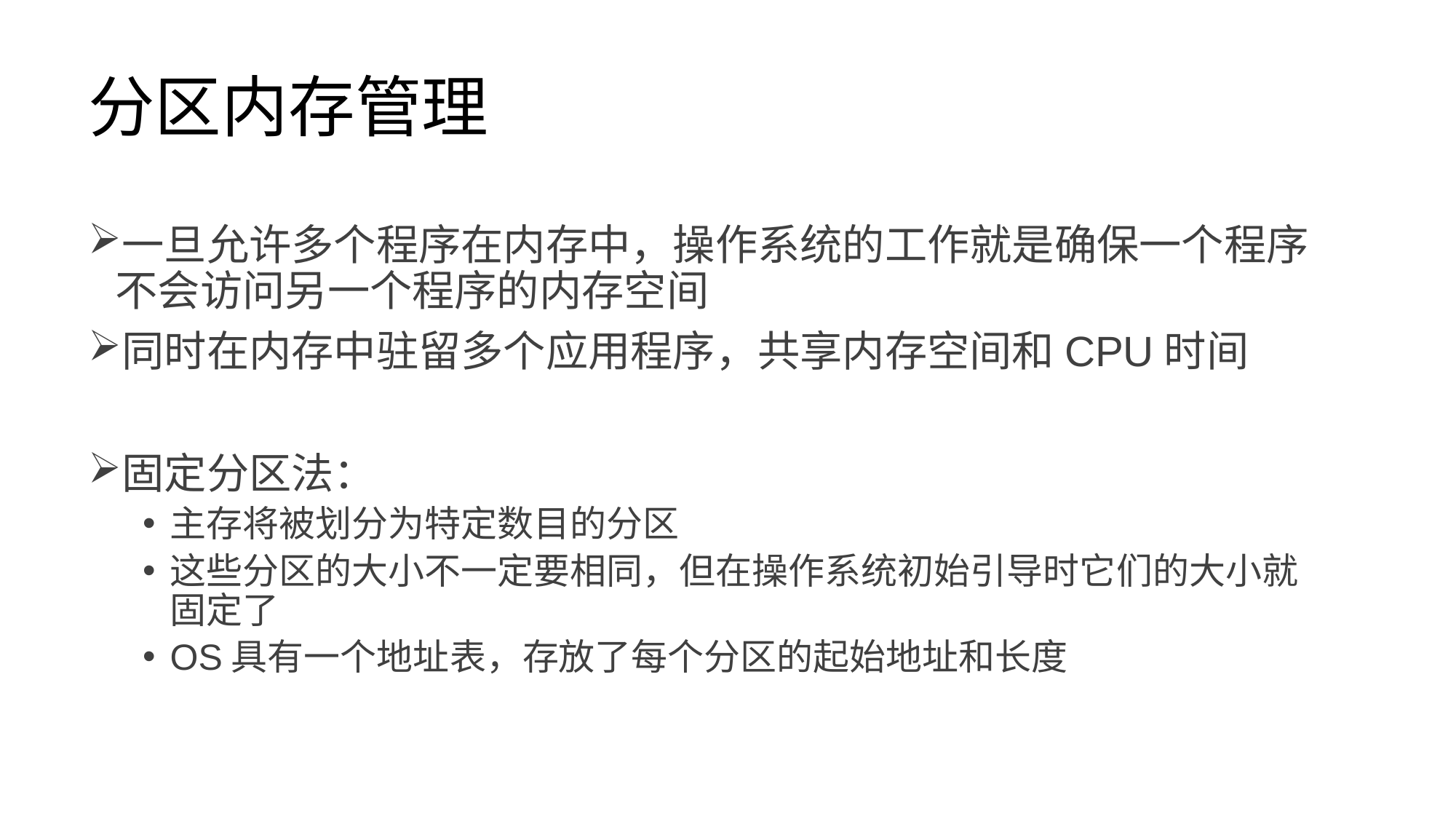

# 分区内存管理
一旦允许多个程序在内存中，操作系统的工作就是确保一个程序不会访问另一个程序的内存空间
同时在内存中驻留多个应用程序，共享内存空间和CPU时间

固定分区法：
主存将被划分为特定数目的分区
这些分区的大小不一定要相同，但在操作系统初始引导时它们的大小就固定了
OS具有一个地址表，存放了每个分区的起始地址和长度